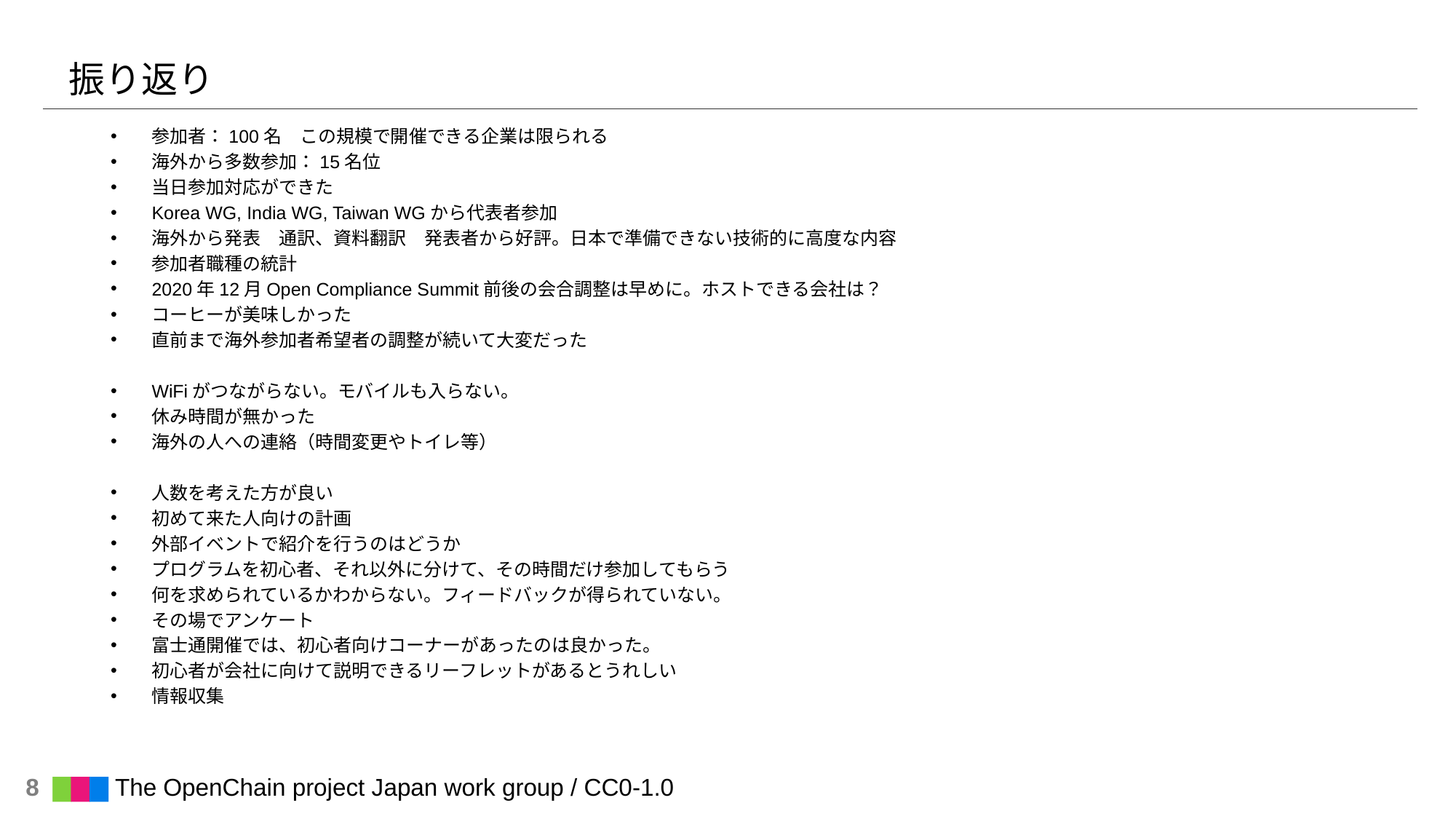

# 振り返り
参加者：100名　この規模で開催できる企業は限られる
海外から多数参加：15名位
当日参加対応ができた
Korea WG, India WG, Taiwan WGから代表者参加
海外から発表　通訳、資料翻訳　発表者から好評。日本で準備できない技術的に高度な内容
参加者職種の統計
2020年12月Open Compliance Summit前後の会合調整は早めに。ホストできる会社は？
コーヒーが美味しかった
直前まで海外参加者希望者の調整が続いて大変だった

WiFiがつながらない。モバイルも入らない。
休み時間が無かった
海外の人への連絡（時間変更やトイレ等）

人数を考えた方が良い
初めて来た人向けの計画
外部イベントで紹介を行うのはどうか
プログラムを初心者、それ以外に分けて、その時間だけ参加してもらう
何を求められているかわからない。フィードバックが得られていない。
その場でアンケート
富士通開催では、初心者向けコーナーがあったのは良かった。
初心者が会社に向けて説明できるリーフレットがあるとうれしい
情報収集